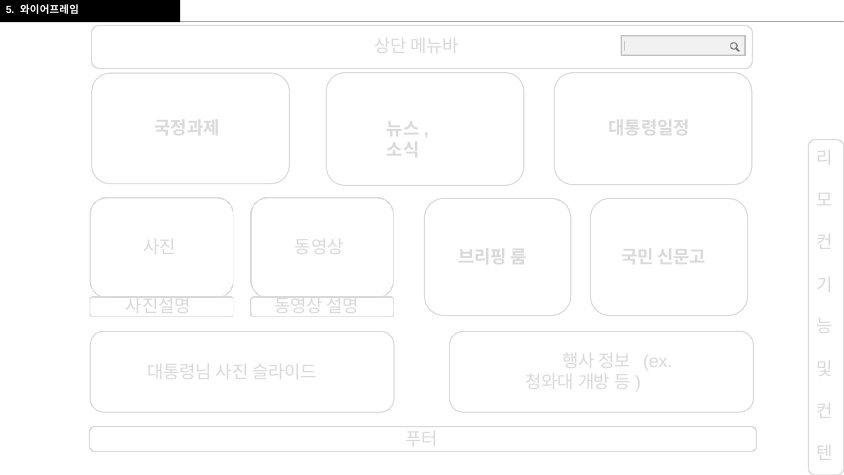

5. 와이어프레임

# 상단 메뉴바

국정과제
대통령일정
뉴스,소식

리  모  컨  기  능  및  컨  텐  츠  바  로  이  동  기  능

사진
동영상
브리핑 룸
국민 신문고
사진설명
동영상 설명

행사 정보  (ex.청와대 개방 등)
대통령님 사진 슬라이드
푸터